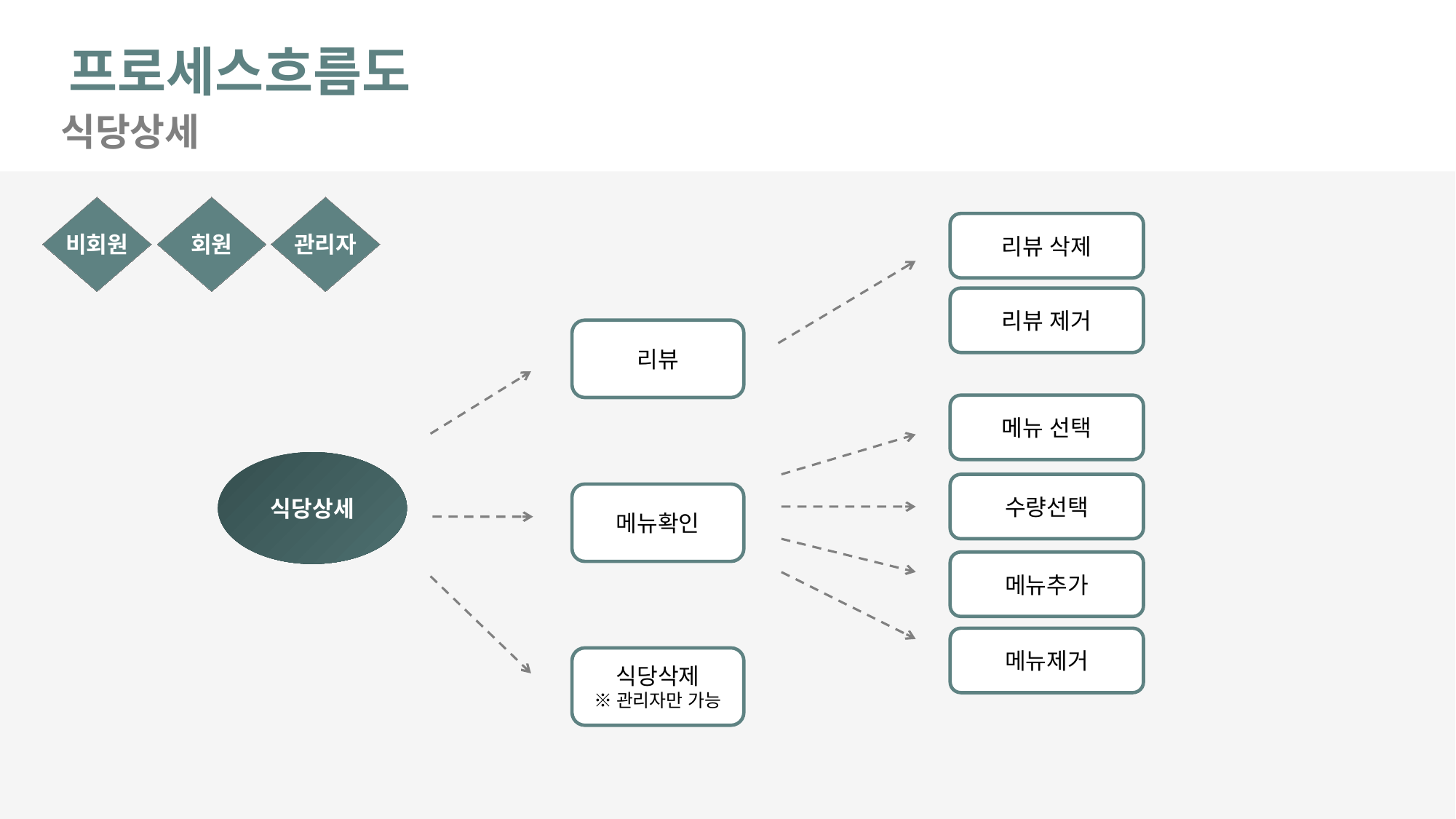

프로세스흐름도
식당상세

비회원
회원
관리자
리뷰 삭제

리뷰 제거
리뷰

메뉴 선택

식당상세
수량선택
메뉴확인

메뉴추가

메뉴제거
식당삭제
※관리자만 가능